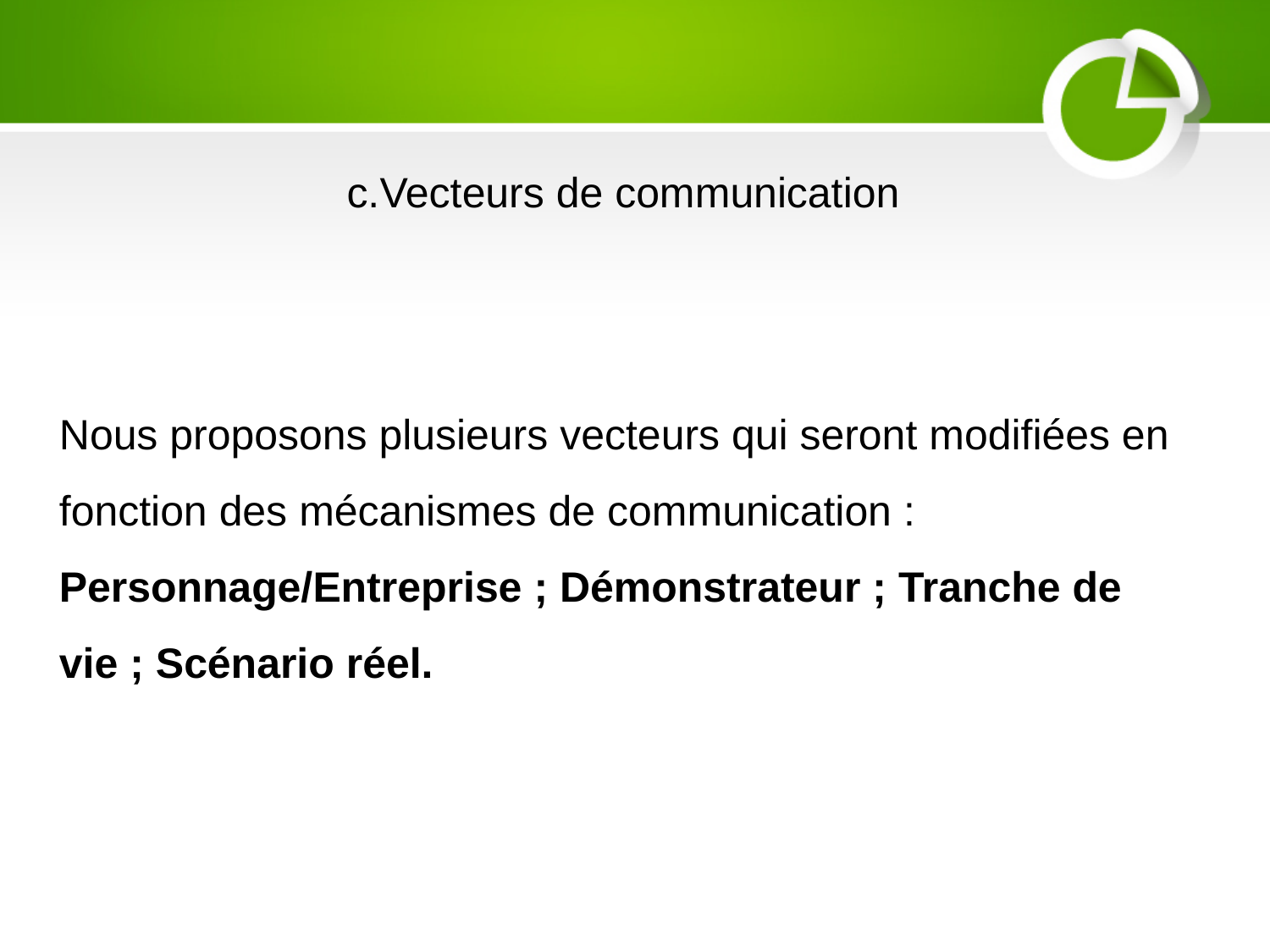

c.Vecteurs de communication
内容
Nous proposons plusieurs vecteurs qui seront modifiées en fonction des mécanismes de communication : Personnage/Entreprise ; Démonstrateur ; Tranche de vie ; Scénario réel.